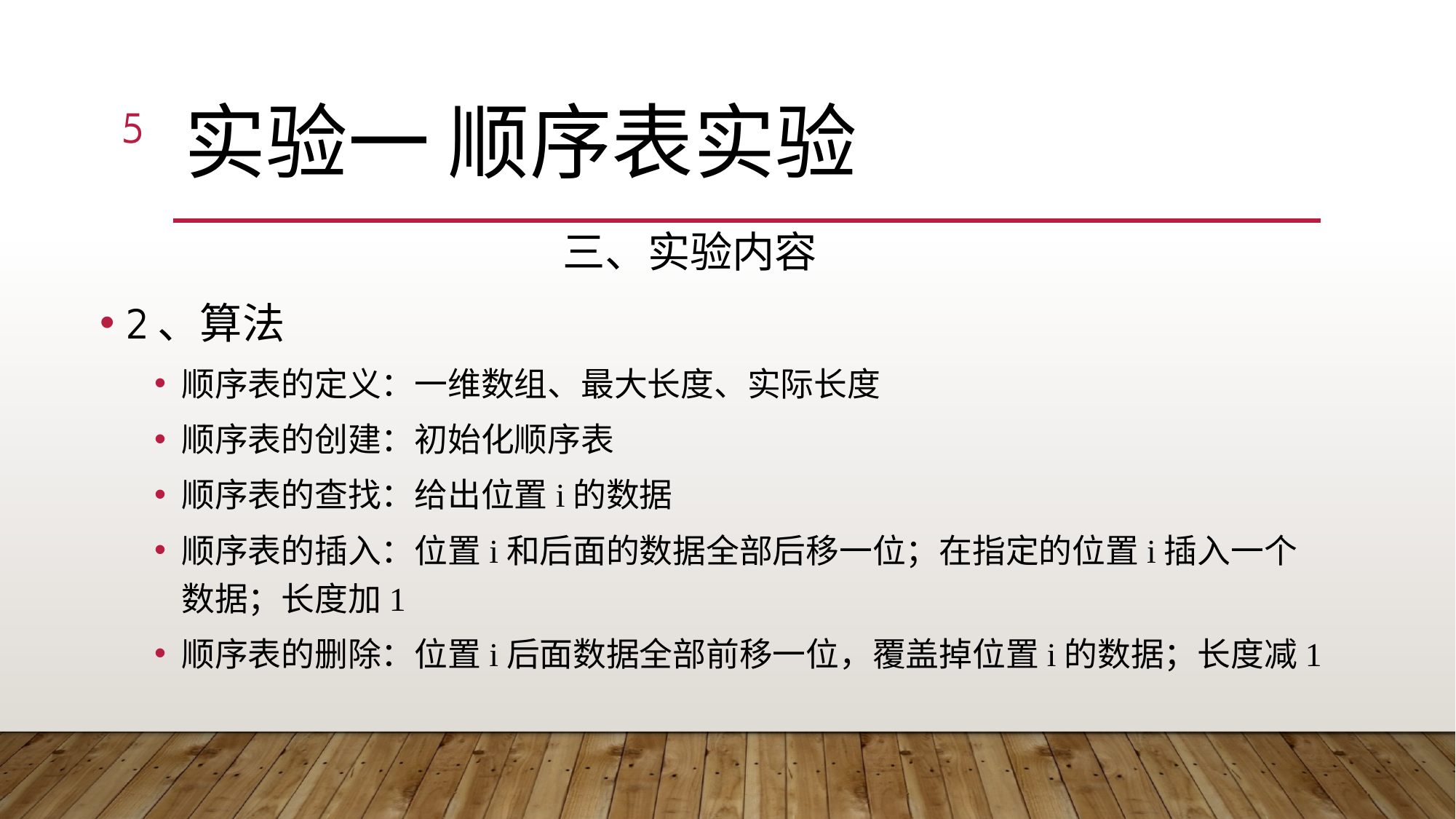

5
# 实验一 顺序表实验
三、实验内容
2、算法
顺序表的定义：一维数组、最大长度、实际长度
顺序表的创建：初始化顺序表
顺序表的查找：给出位置i的数据
顺序表的插入：位置i和后面的数据全部后移一位；在指定的位置i插入一个数据；长度加1
顺序表的删除：位置i后面数据全部前移一位，覆盖掉位置i的数据；长度减1